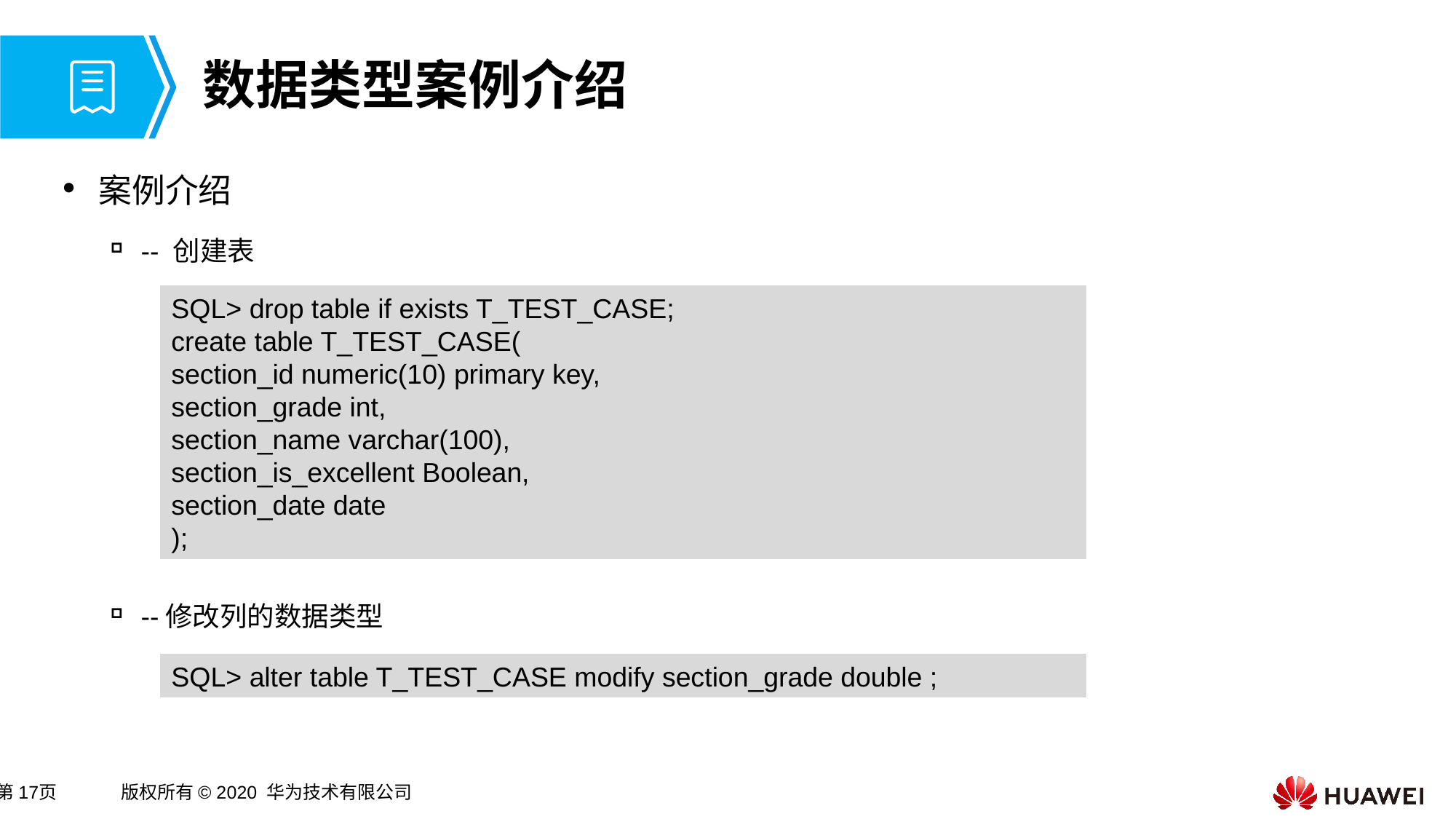

# 数据类型案例介绍
案例介绍
-- 创建表

--修改列的数据类型

SQL> drop table if exists T_TEST_CASE;
create table T_TEST_CASE(
section_id numeric(10) primary key,
section_grade int,
section_name varchar(100),
section_is_excellent Boolean,
section_date date
);
SQL> alter table T_TEST_CASE modify section_grade double ;